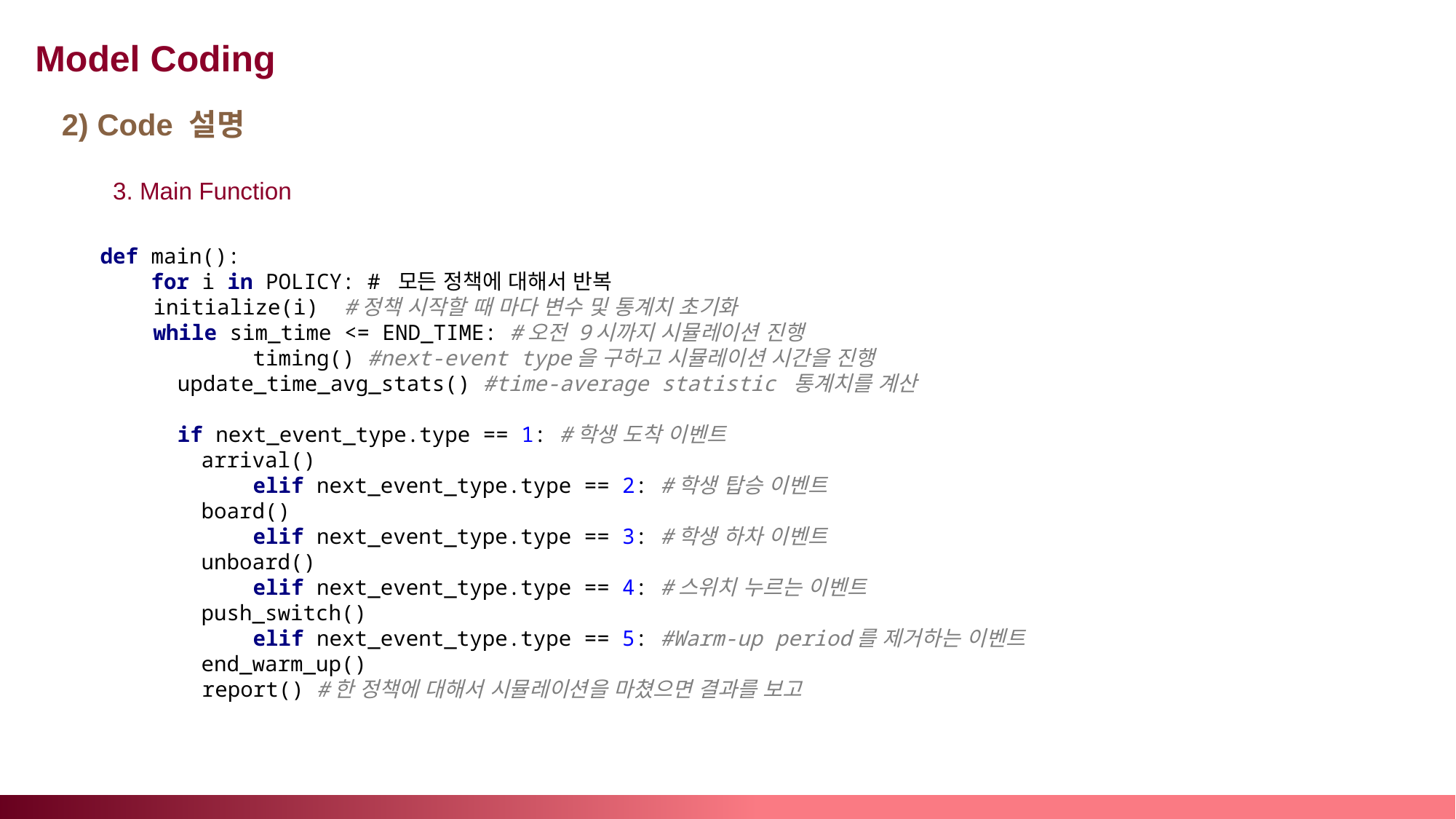

Model Coding
2) Code 설명
3. Main Function
def main():
    for i in POLICY: # 모든 정책에 대해서 반복
        initialize(i)  #정책 시작할 때 마다 변수 및 통계치 초기화
        while sim_time <= END_TIME: #오전 9시까지 시뮬레이션 진행
            timing() #next-event type을 구하고 시뮬레이션 시간을 진행
            update_time_avg_stats() #time-average statistic 통계치를 계산
            if next_event_type.type == 1: #학생 도착 이벤트
                arrival()
            elif next_event_type.type == 2: #학생 탑승 이벤트
                board()
            elif next_event_type.type == 3: #학생 하차 이벤트
                unboard()
            elif next_event_type.type == 4: #스위치 누르는 이벤트
                push_switch()
            elif next_event_type.type == 5: #Warm-up period를 제거하는 이벤트
                end_warm_up()
        report() #한 정책에 대해서 시뮬레이션을 마쳤으면 결과를 보고